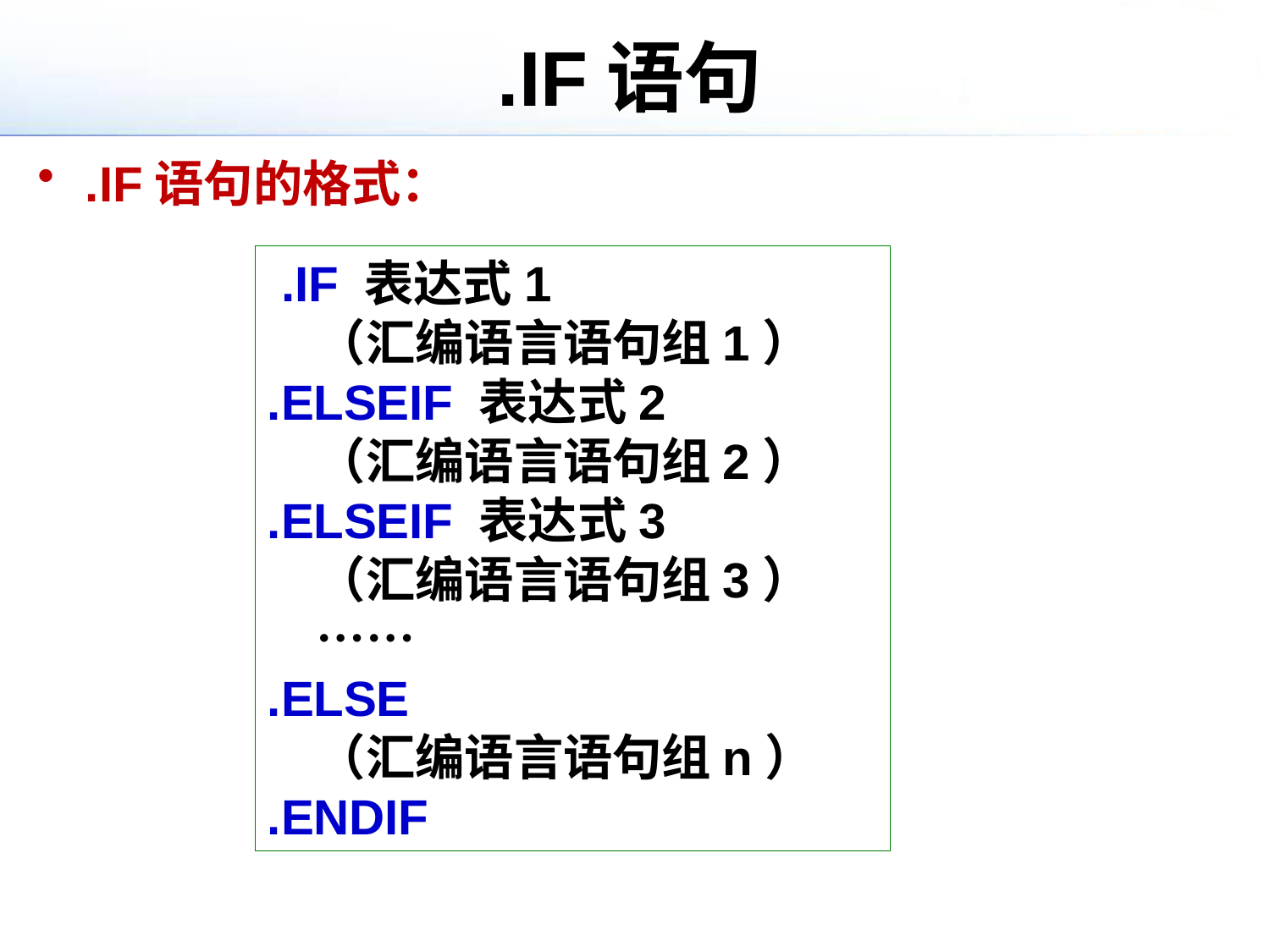

# .IF语句
.IF语句的格式：
 .IF 表达式1
　（汇编语言语句组1）
.ELSEIF 表达式2
　（汇编语言语句组2）
.ELSEIF 表达式3
　（汇编语言语句组3）
　……
.ELSE
　（汇编语言语句组n）
.ENDIF